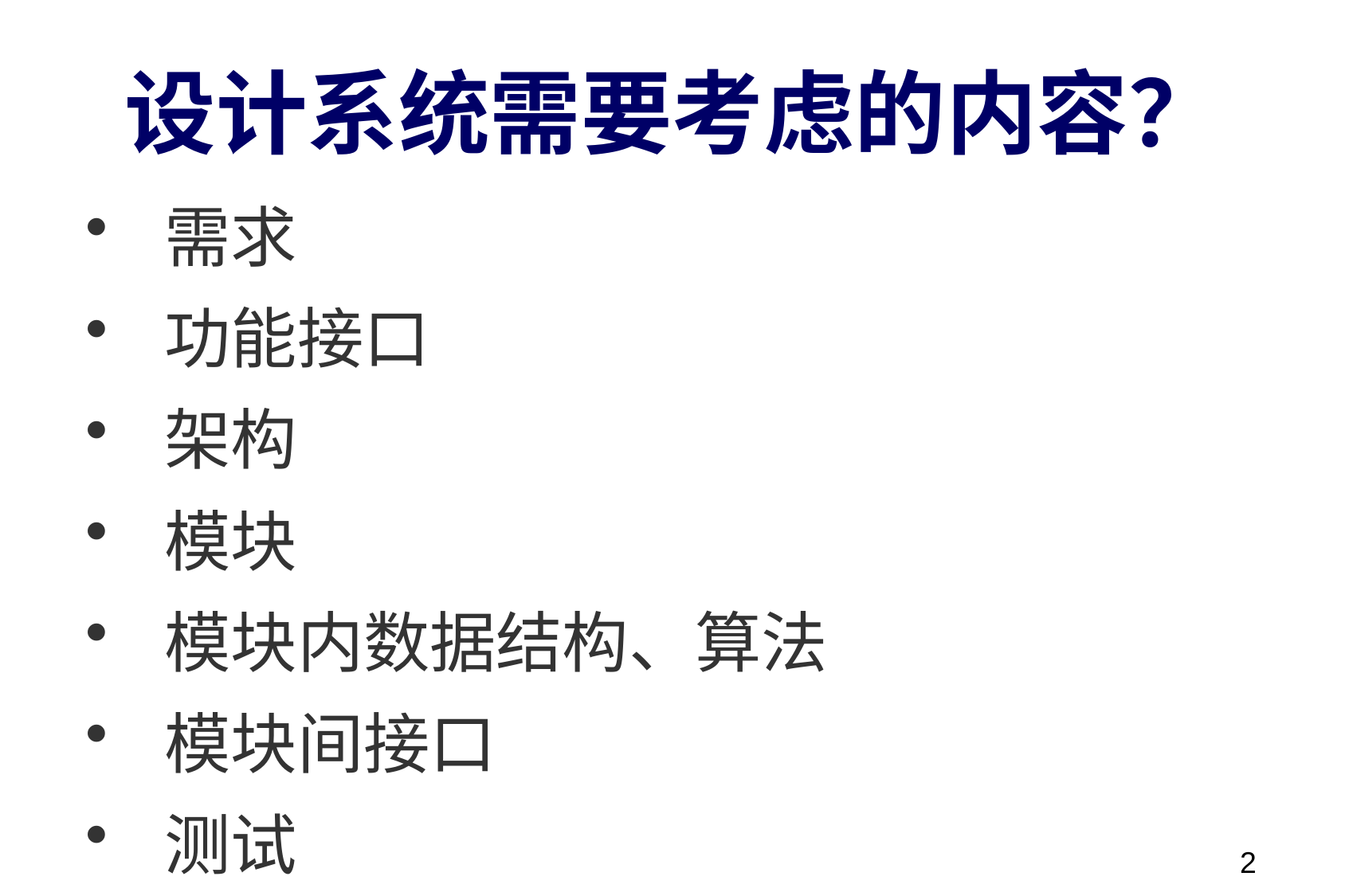

# 设计系统需要考虑的内容？
需求
功能接口
架构
模块
模块内数据结构、算法
模块间接口
测试

2